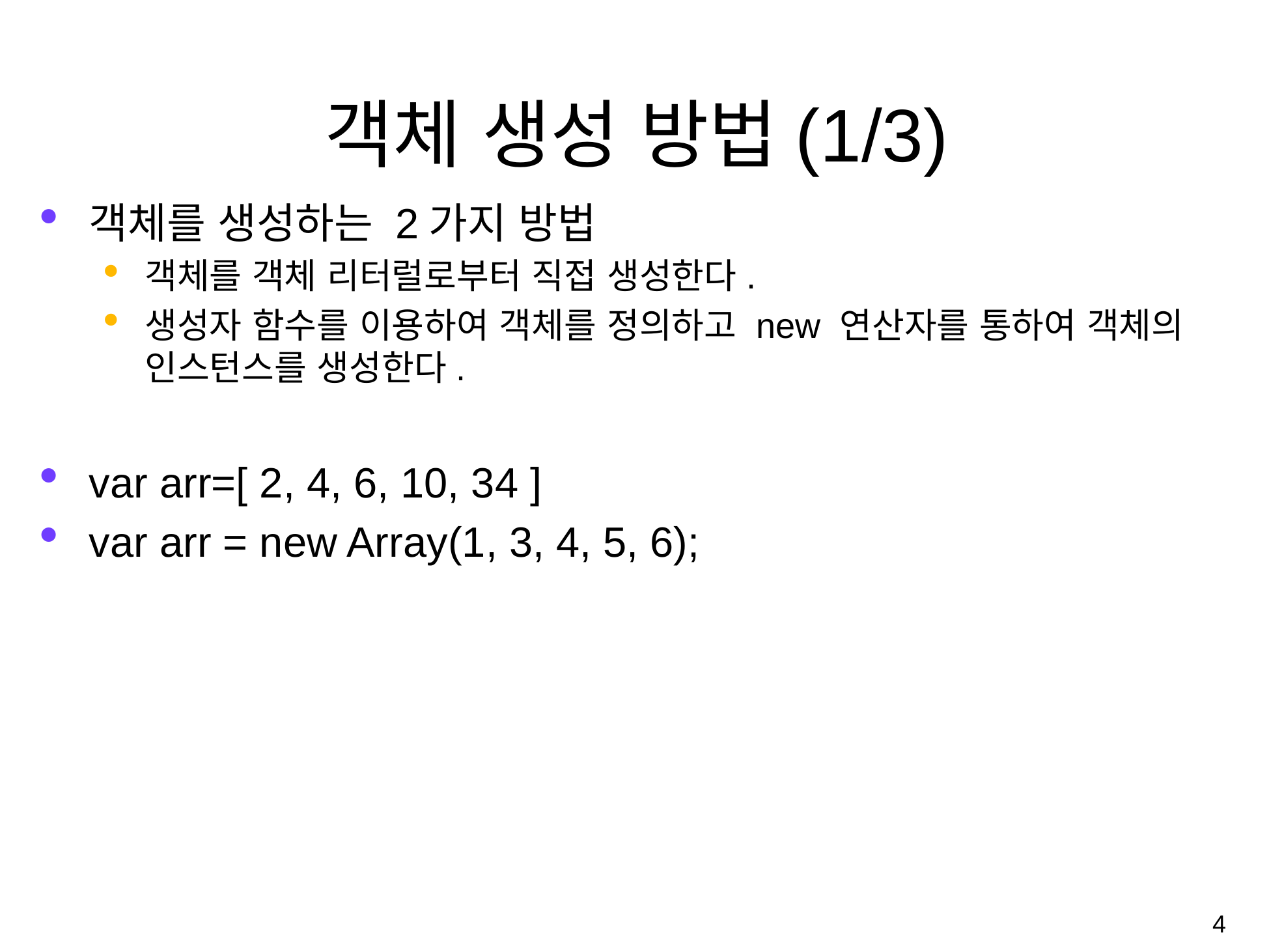

객체 생성 방법(1/3)
객체를 생성하는 2가지 방법
객체를 객체 리터럴로부터 직접 생성한다.
생성자 함수를 이용하여 객체를 정의하고 new 연산자를 통하여 객체의 인스턴스를 생성한다.

var arr=[ 2, 4, 6, 10, 34 ]
var arr = new Array(1, 3, 4, 5, 6);
4